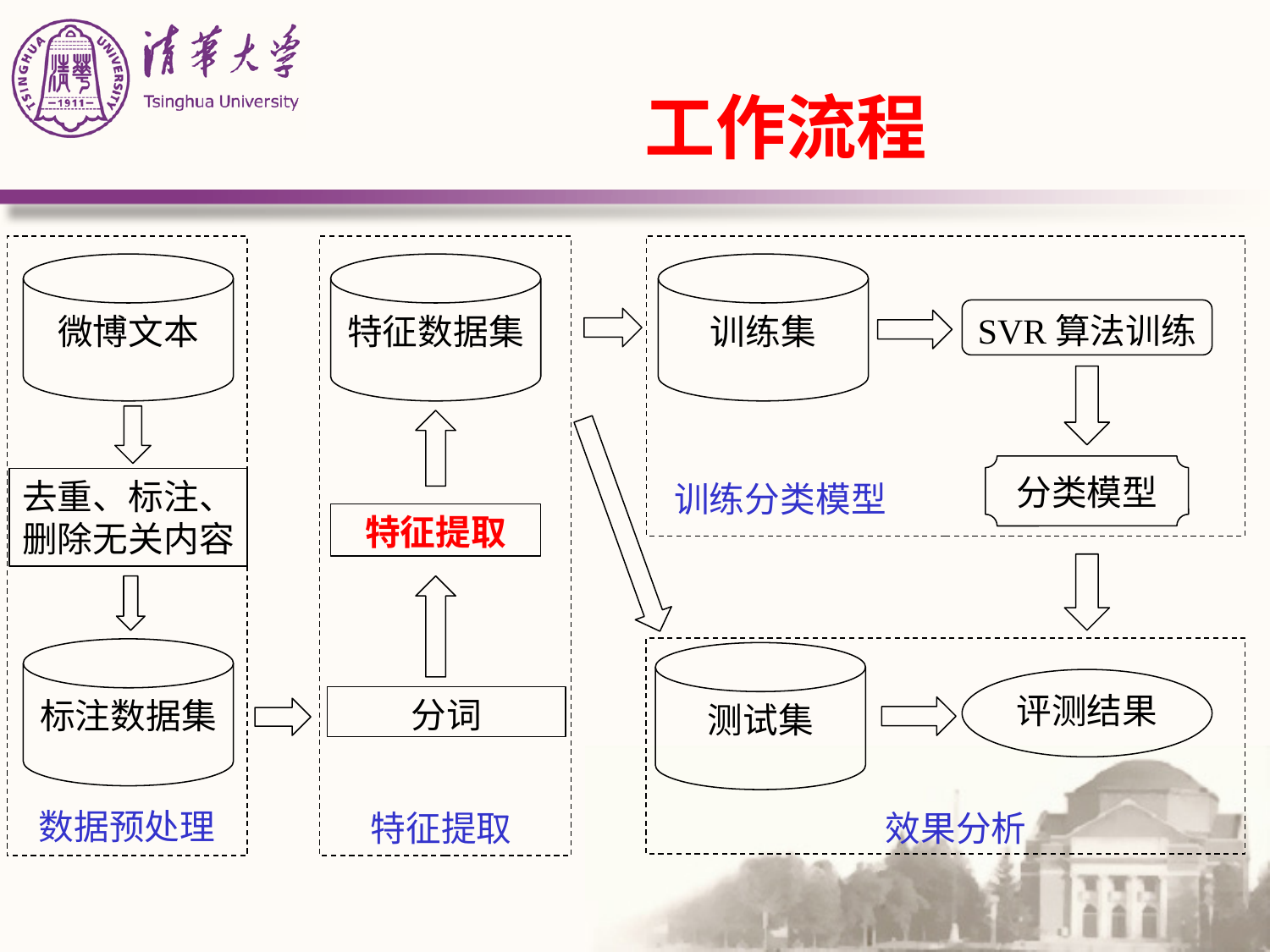

# 工作流程

微博文本
特征数据集
训练集
SVR算法训练

分类模型
去重、标注、删除无关内容
训练分类模型
特征提取

标注数据集
测试集
评测结果
分词

数据预处理
特征提取
效果分析